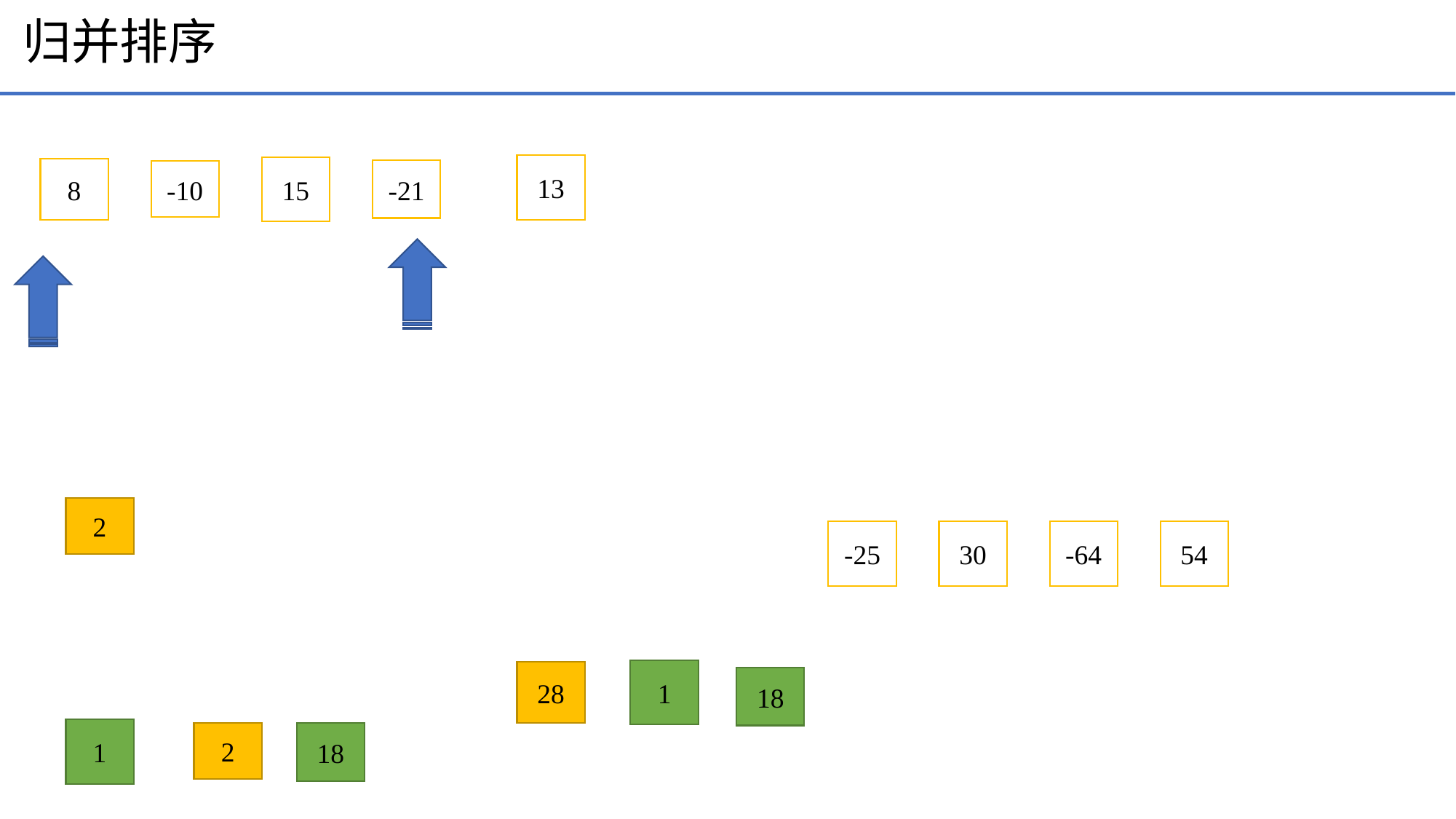

# 归并排序
13
15
8
-21
-10

2
-25
30
-64
54
1
1
28
18
1
2
18